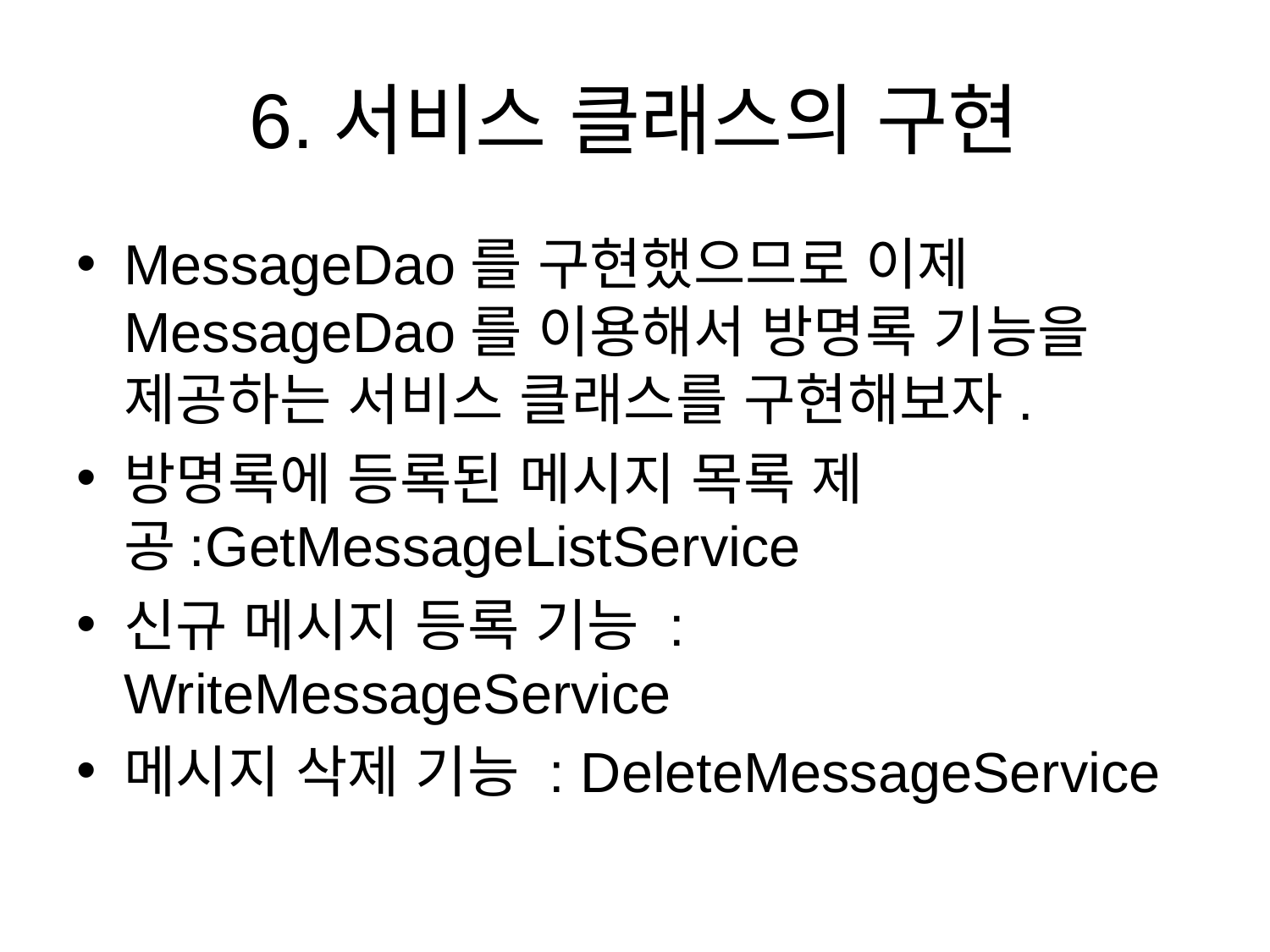

# 6.서비스 클래스의 구현
MessageDao를 구현했으므로 이제 MessageDao를 이용해서 방명록 기능을 제공하는 서비스 클래스를 구현해보자.
방명록에 등록된 메시지 목록 제공:GetMessageListService
신규 메시지 등록 기능 : WriteMessageService
메시지 삭제 기능 : DeleteMessageService